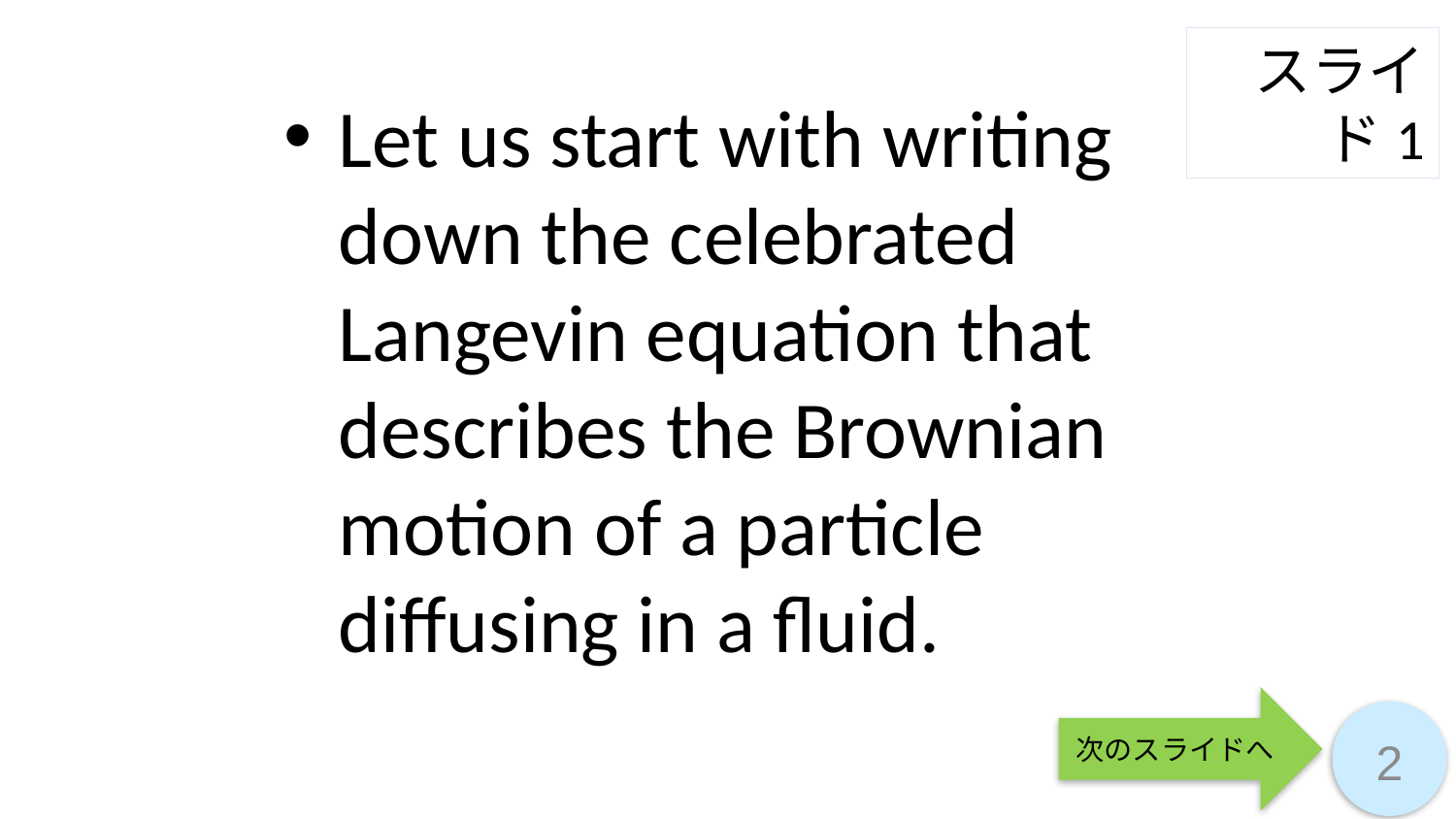

スライド1
Let us start with writing down the celebrated Langevin equation that describes the Brownian motion of a particle diffusing in a fluid.
次のスライドへ
2